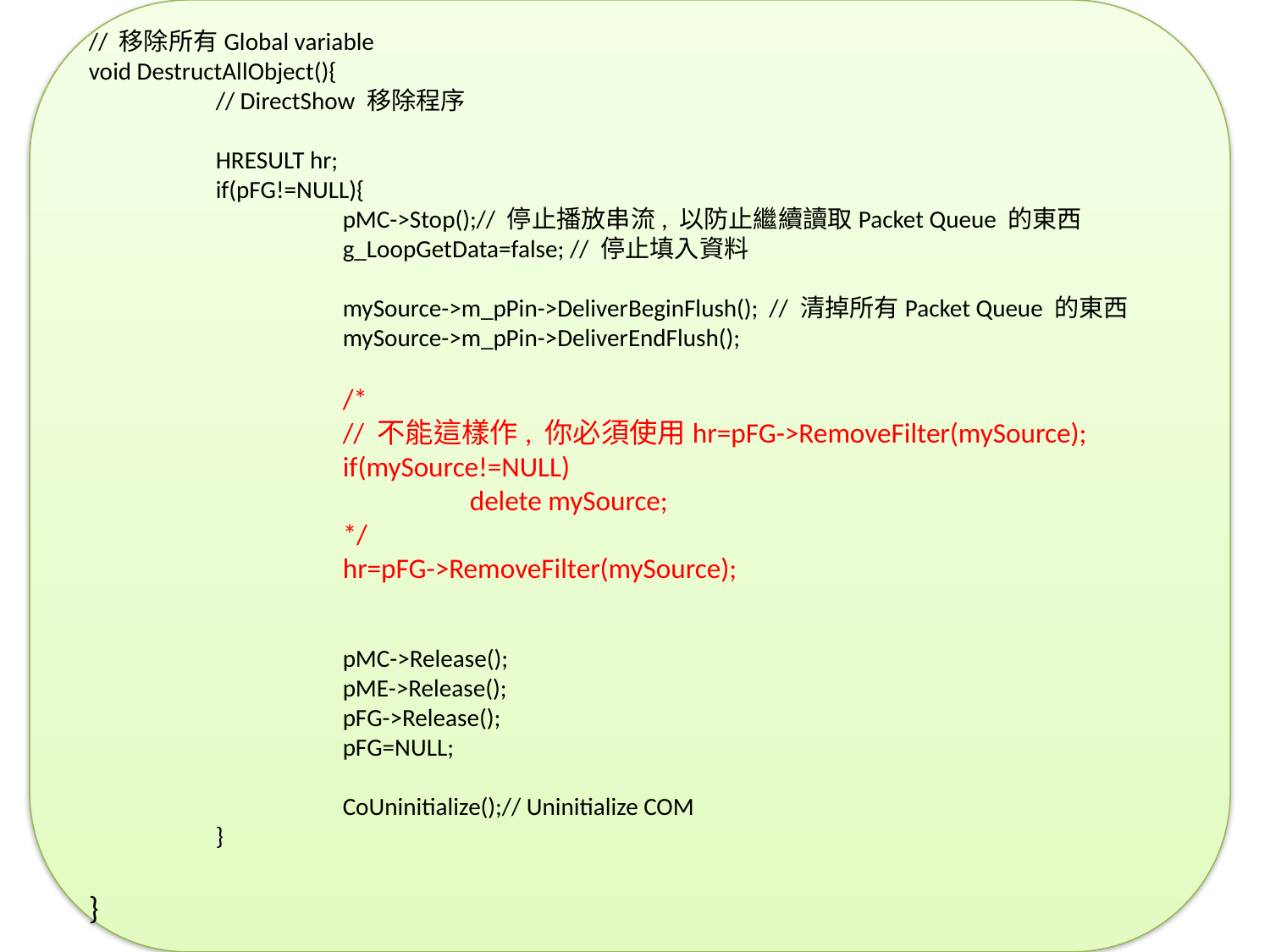

// 移除所有Global variable
void DestructAllObject(){
	// DirectShow 移除程序

	HRESULT hr;
	if(pFG!=NULL){
		pMC->Stop();// 停止播放串流, 以防止繼續讀取Packet Queue 的東西
		g_LoopGetData=false; // 停止填入資料

		mySource->m_pPin->DeliverBeginFlush();  // 清掉所有Packet Queue 的東西
		mySource->m_pPin->DeliverEndFlush();

		/*
		// 不能這樣作, 你必須使用hr=pFG->RemoveFilter(mySource);
		if(mySource!=NULL)
			delete mySource;
		*/
		hr=pFG->RemoveFilter(mySource);

		pMC->Release();
		pME->Release();
		pFG->Release();
		pFG=NULL;

		CoUninitialize();// Uninitialize COM
	}

}